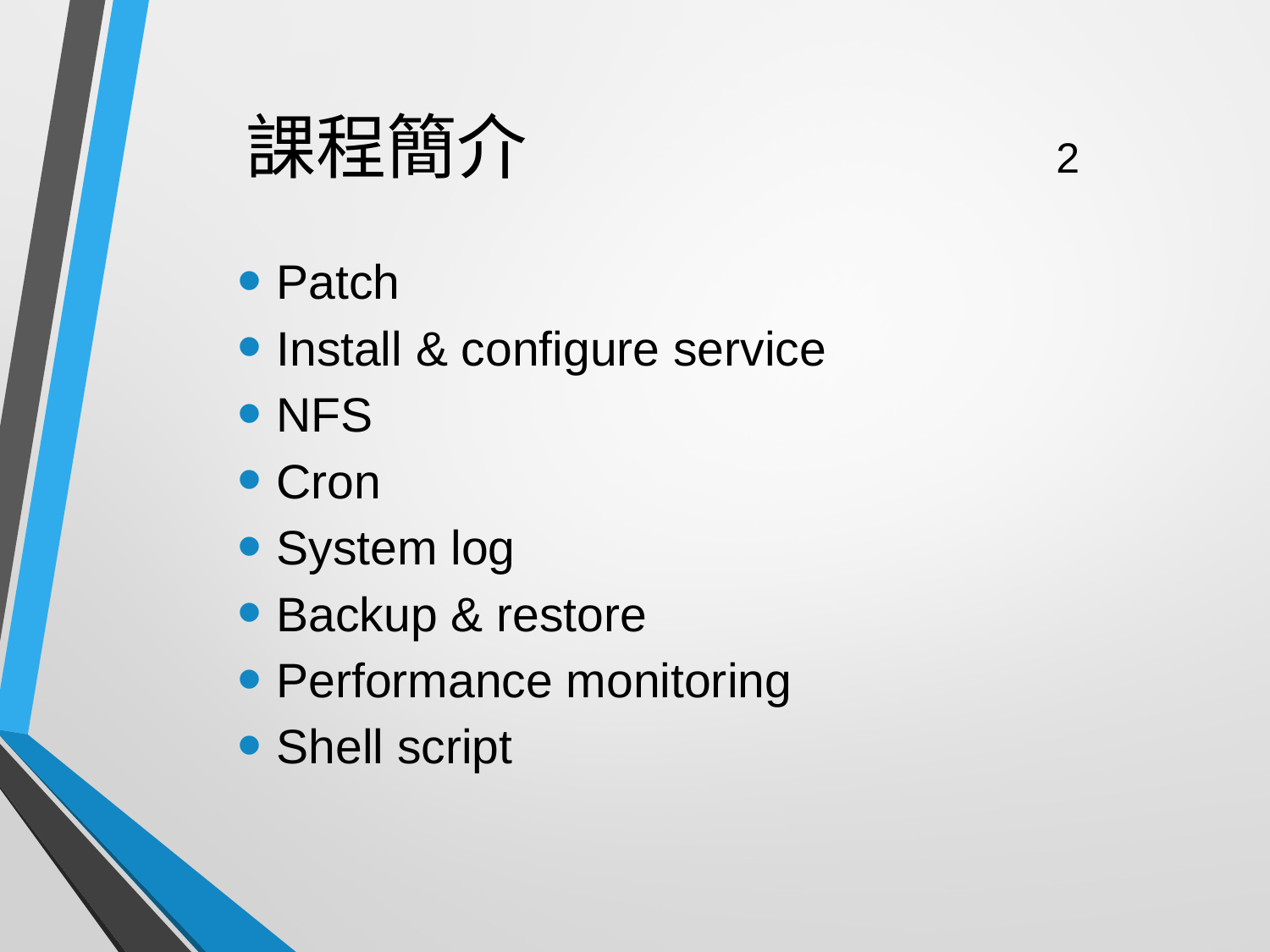

# 課程簡介				  2
Patch
Install & configure service
NFS
Cron
System log
Backup & restore
Performance monitoring
Shell script